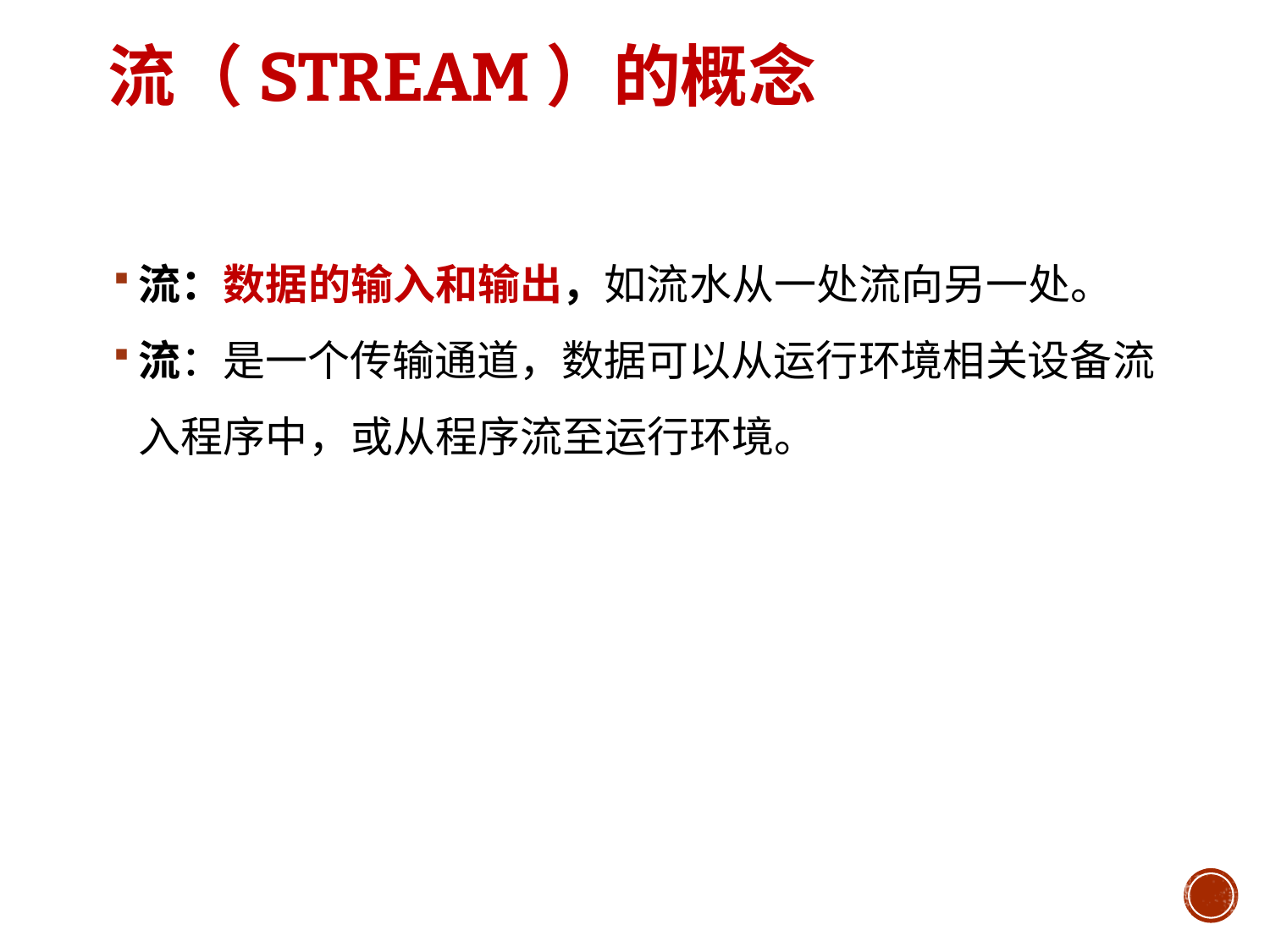

# 流（stream）的概念
流：数据的输入和输出，如流水从一处流向另一处。
流：是一个传输通道，数据可以从运行环境相关设备流入程序中，或从程序流至运行环境。
6